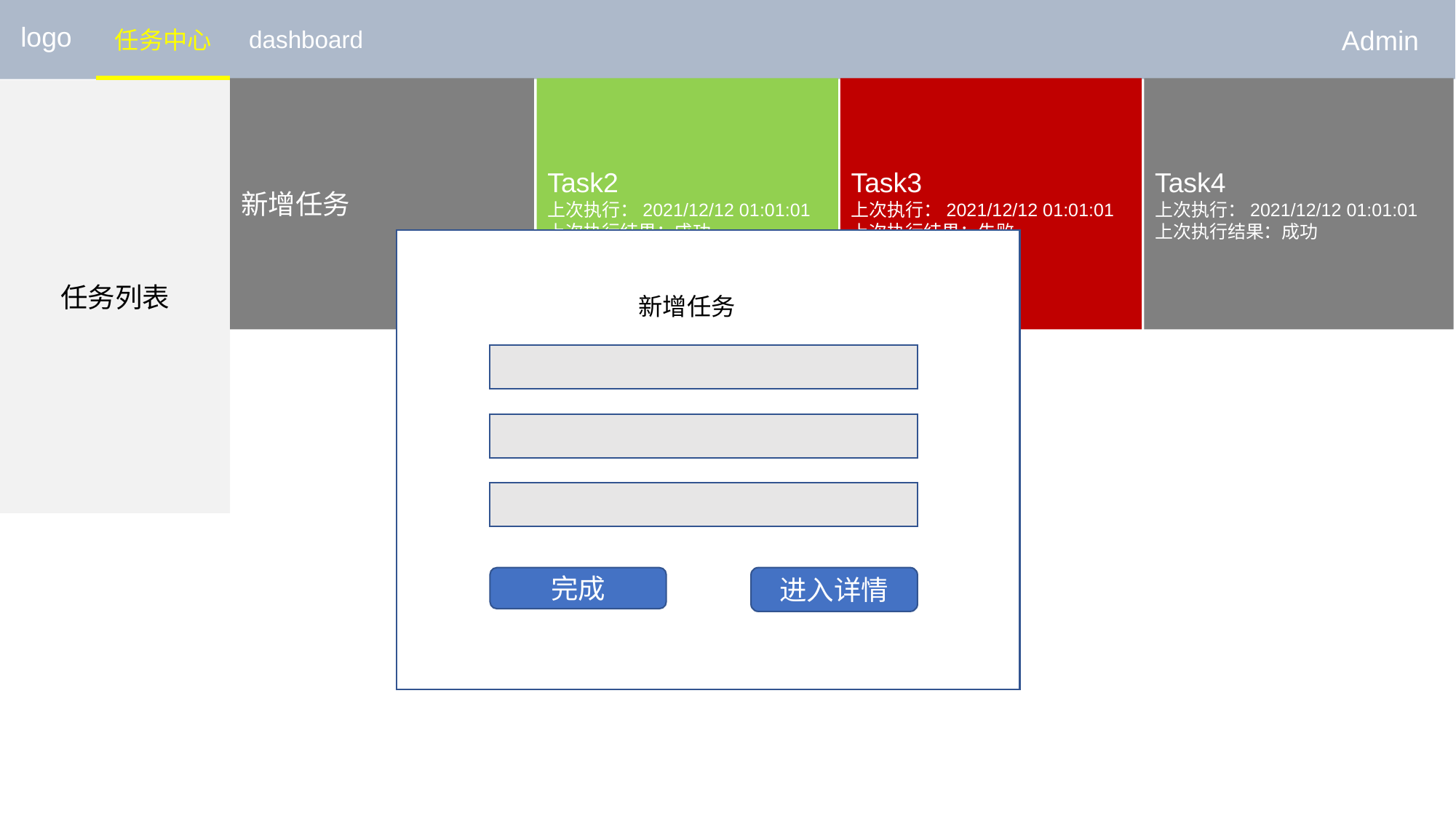

任务中心
dashboard
logo
Admin
Task2
上次执行：2021/12/12 01:01:01
上次执行结果：成功
Task3
上次执行：2021/12/12 01:01:01
上次执行结果：失败
Task4
上次执行：2021/12/12 01:01:01
上次执行结果：成功
新增任务
任务列表

新增任务

完成
进入详情